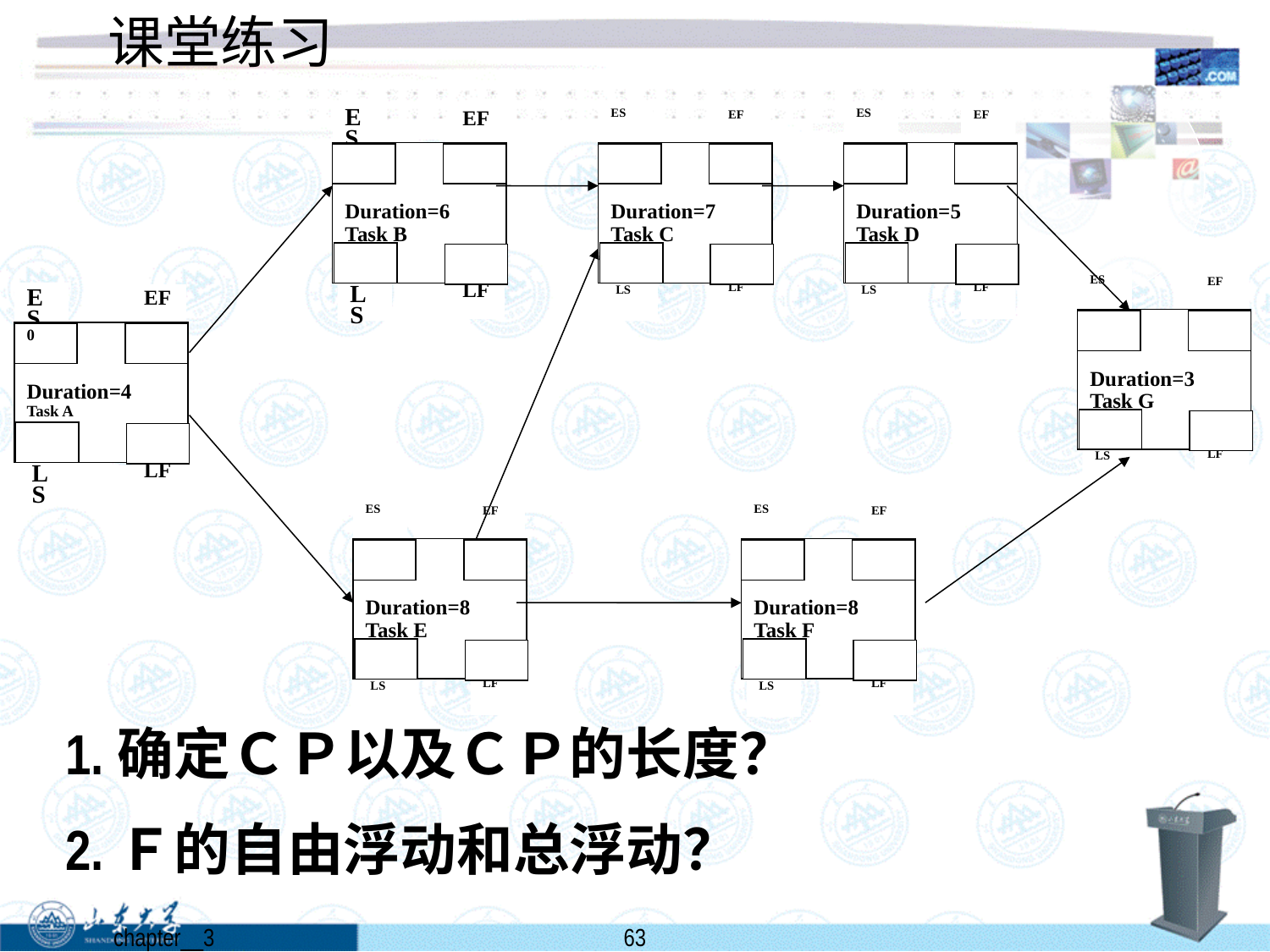

# 课堂练习
ES
EF

Duration=6
Task B

LF
LS
ES
EF

Duration=7
Task C

LF
LS
ES
EF

Duration=5
Task D

LF
LS

ES
EF

Duration=3
Task G

LF
LS
ES
EF

Duration=4
Task A
0

LF
LS

ES
EF

Duration=8
Task E

LF
LS
ES
EF

Duration=8
Task F

LF
LS

1.确定ＣＰ以及ＣＰ的长度？
2.Ｆ的自由浮动和总浮动？
 chapter__3
63